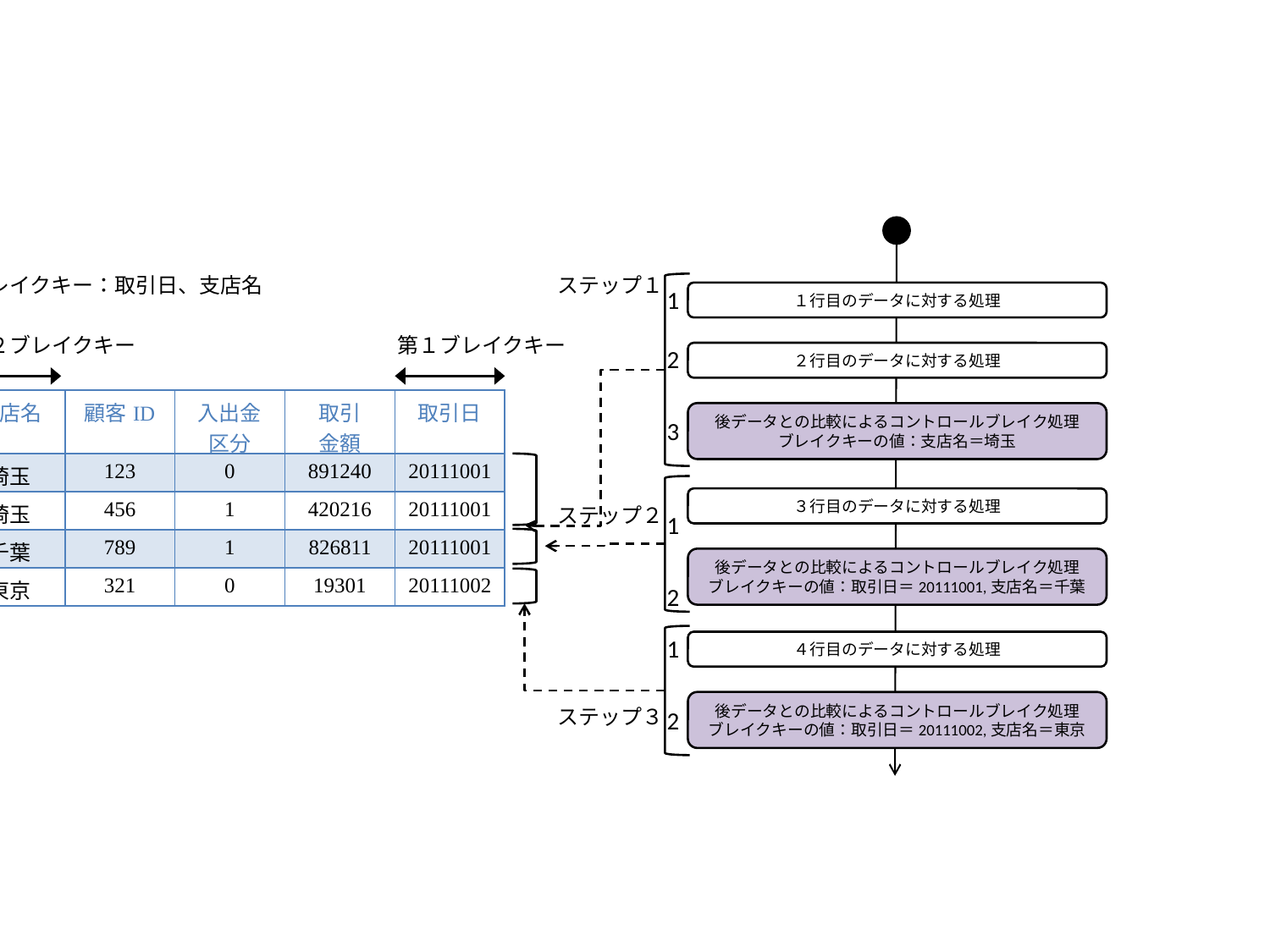

ブレイクキー：取引日、支店名
ステップ１

1
１行目のデータに対する処理
第２ブレイクキー
第１ブレイクキー
2
２行目のデータに対する処理
| 支店名 | 顧客ID | 入出金 区分 | 取引 金額 | 取引日 |
| --- | --- | --- | --- | --- |
| 埼玉 | 123 | 0 | 891240 | 20111001 |
| 埼玉 | 456 | 1 | 420216 | 20111001 |
| 千葉 | 789 | 1 | 826811 | 20111001 |
| 東京 | 321 | 0 | 19301 | 20111002 |
後データとの比較によるコントロールブレイク処理
ブレイクキーの値：支店名＝埼玉
3

３行目のデータに対する処理
ステップ２
1

後データとの比較によるコントロールブレイク処理
ブレイクキーの値：取引日＝20111001,支店名＝千葉

2

1
４行目のデータに対する処理
後データとの比較によるコントロールブレイク処理
ブレイクキーの値：取引日＝20111002,支店名＝東京
ステップ３
2